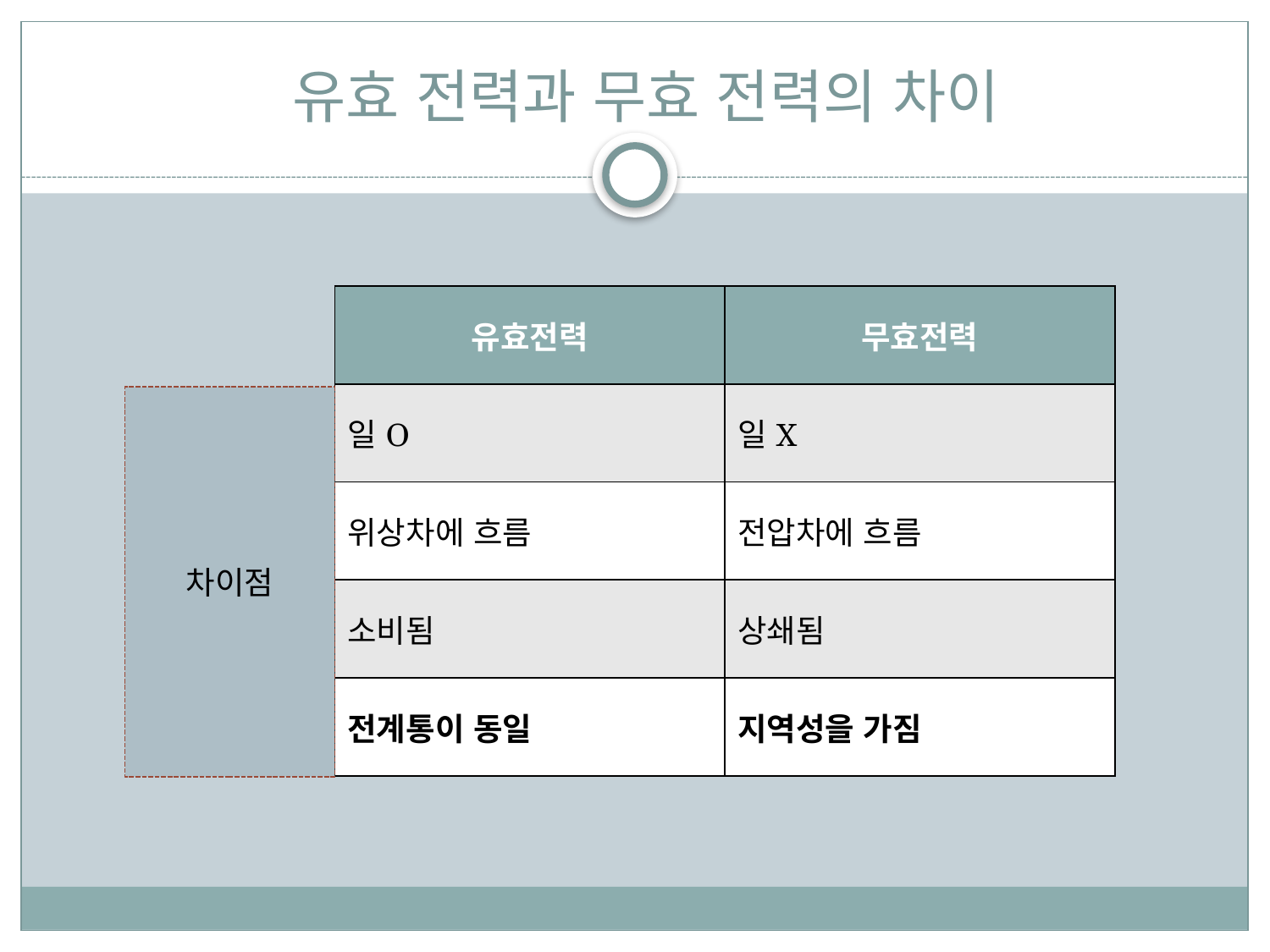

# 유효 전력과 무효 전력의 차이
| 유효전력 | 무효전력 |
| --- | --- |
| 일O | 일X |
| 위상차에 흐름 | 전압차에 흐름 |
| 소비됨 | 상쇄됨 |
| 전계통이 동일 | 지역성을 가짐 |
차이점